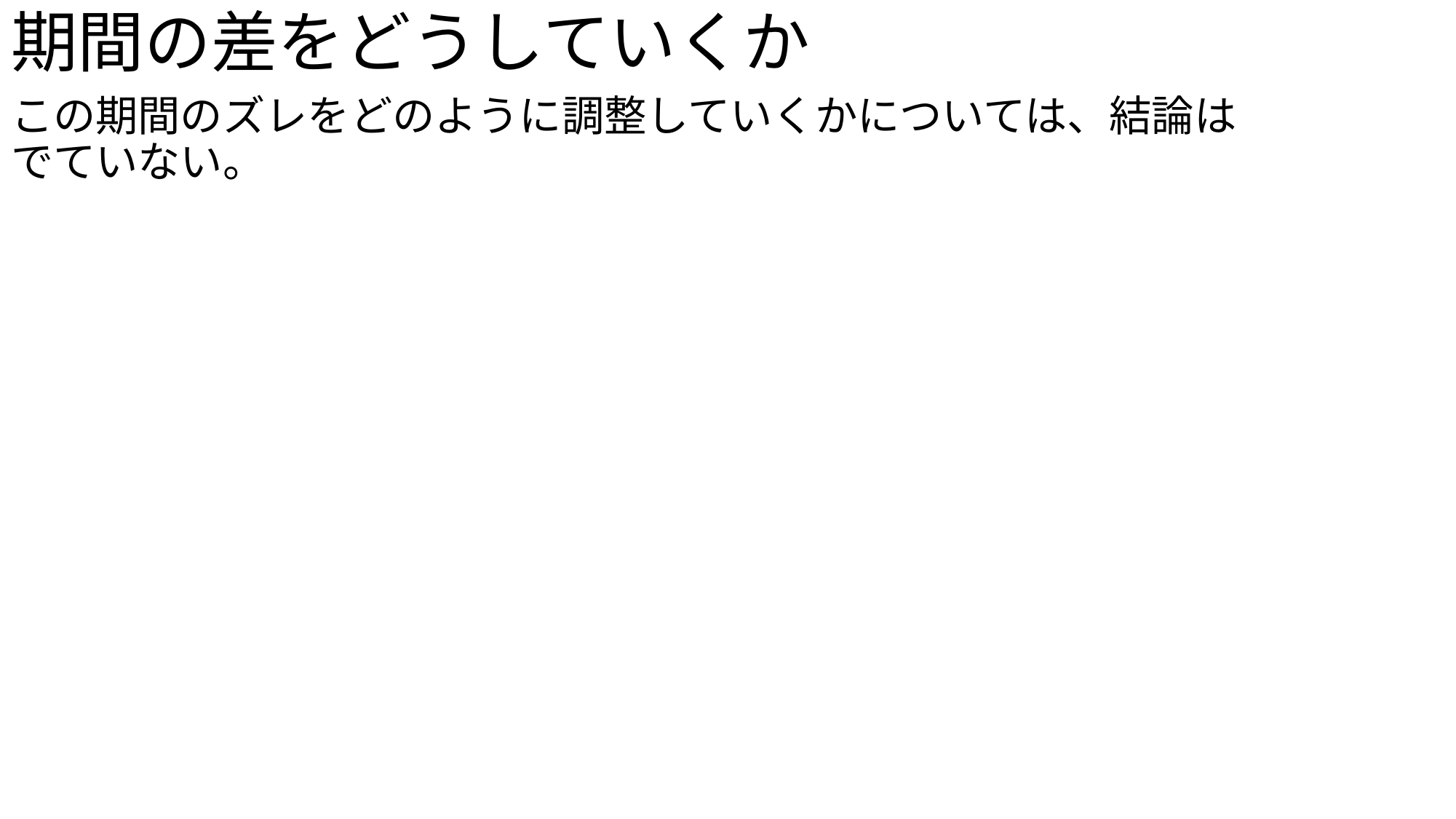

# 期間の差をどうしていくか
この期間のズレをどのように調整していくかについては、結論はでていない。